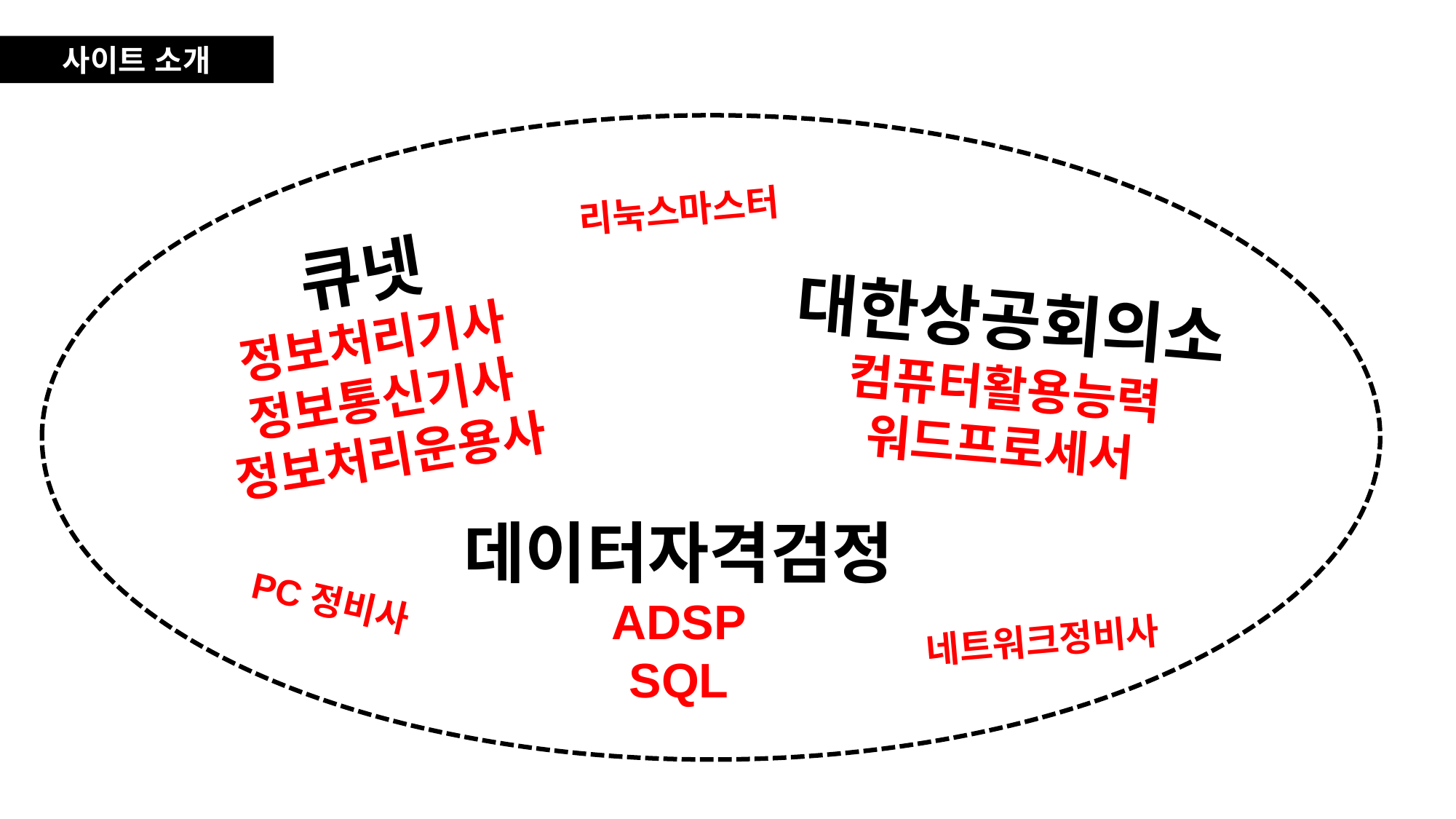

사이트 소개

리눅스마스터
큐넷
정보처리기사
정보통신기사
정보처리운용사
대한상공회의소
컴퓨터활용능력
워드프로세서
데이터자격검정
ADSP
SQL
PC정비사
네트워크정비사